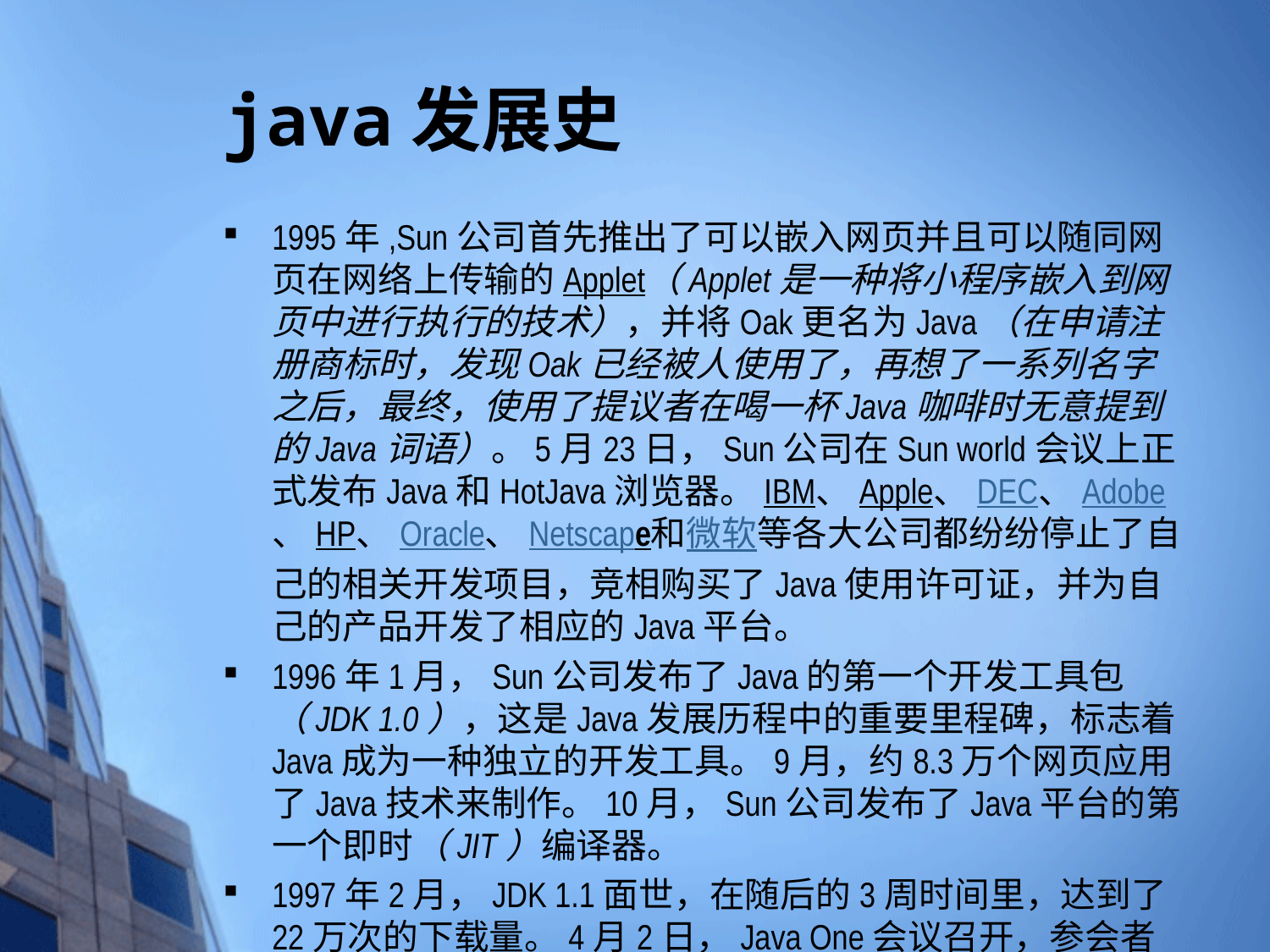

# java发展史
1995年,Sun公司首先推出了可以嵌入网页并且可以随同网页在网络上传输的Applet（Applet是一种将小程序嵌入到网页中进行执行的技术），并将Oak更名为Java（在申请注册商标时，发现Oak已经被人使用了，再想了一系列名字之后，最终，使用了提议者在喝一杯Java咖啡时无意提到的Java词语）。5月23日，Sun公司在Sun world会议上正式发布Java和HotJava浏览器。IBM、Apple、DEC、Adobe、HP、Oracle、Netscape和微软等各大公司都纷纷停止了自己的相关开发项目，竞相购买了Java使用许可证，并为自己的产品开发了相应的Java平台。
1996年1月，Sun公司发布了Java的第一个开发工具包（JDK 1.0），这是Java发展历程中的重要里程碑，标志着Java成为一种独立的开发工具。9月，约8.3万个网页应用了Java技术来制作。10月，Sun公司发布了Java平台的第一个即时（JIT）编译器。
1997年2月，JDK 1.1面世，在随后的3周时间里，达到了22万次的下载量。4月2日，Java One会议召开，参会者逾一万人，创当时全球同类会议规模之纪录。9月，Java Developer Connection社区成员超过10万。